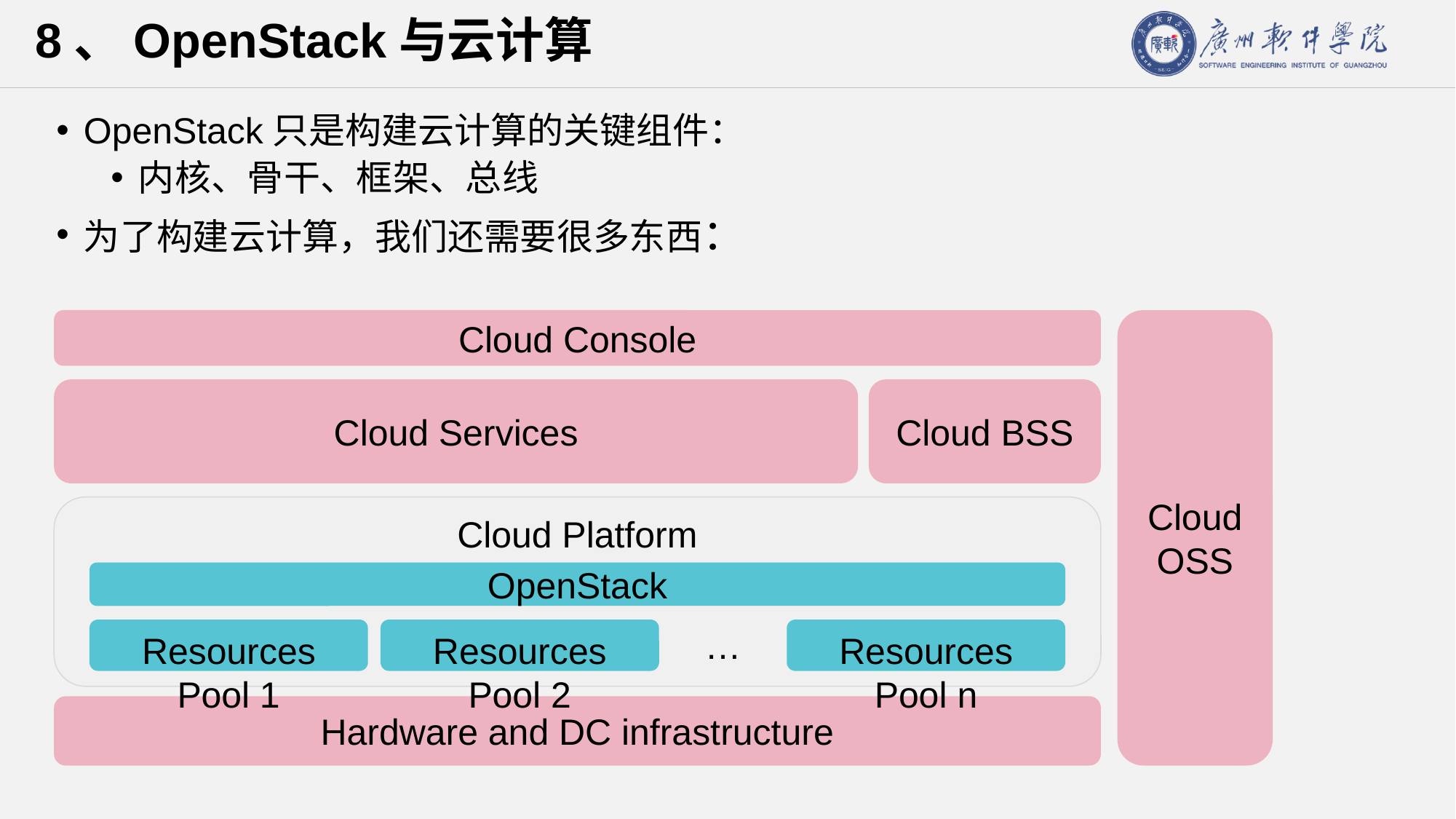

# 8、OpenStack与云计算
OpenStack只是构建云计算的关键组件：
内核、骨干、框架、总线
为了构建云计算，我们还需要很多东西：

Cloud Console
Cloud OSS
Cloud Services
Cloud BSS
Cloud Platform
OpenStack
…
Resources Pool 1
Resources Pool 2
Resources Pool n
Hardware and DC infrastructure